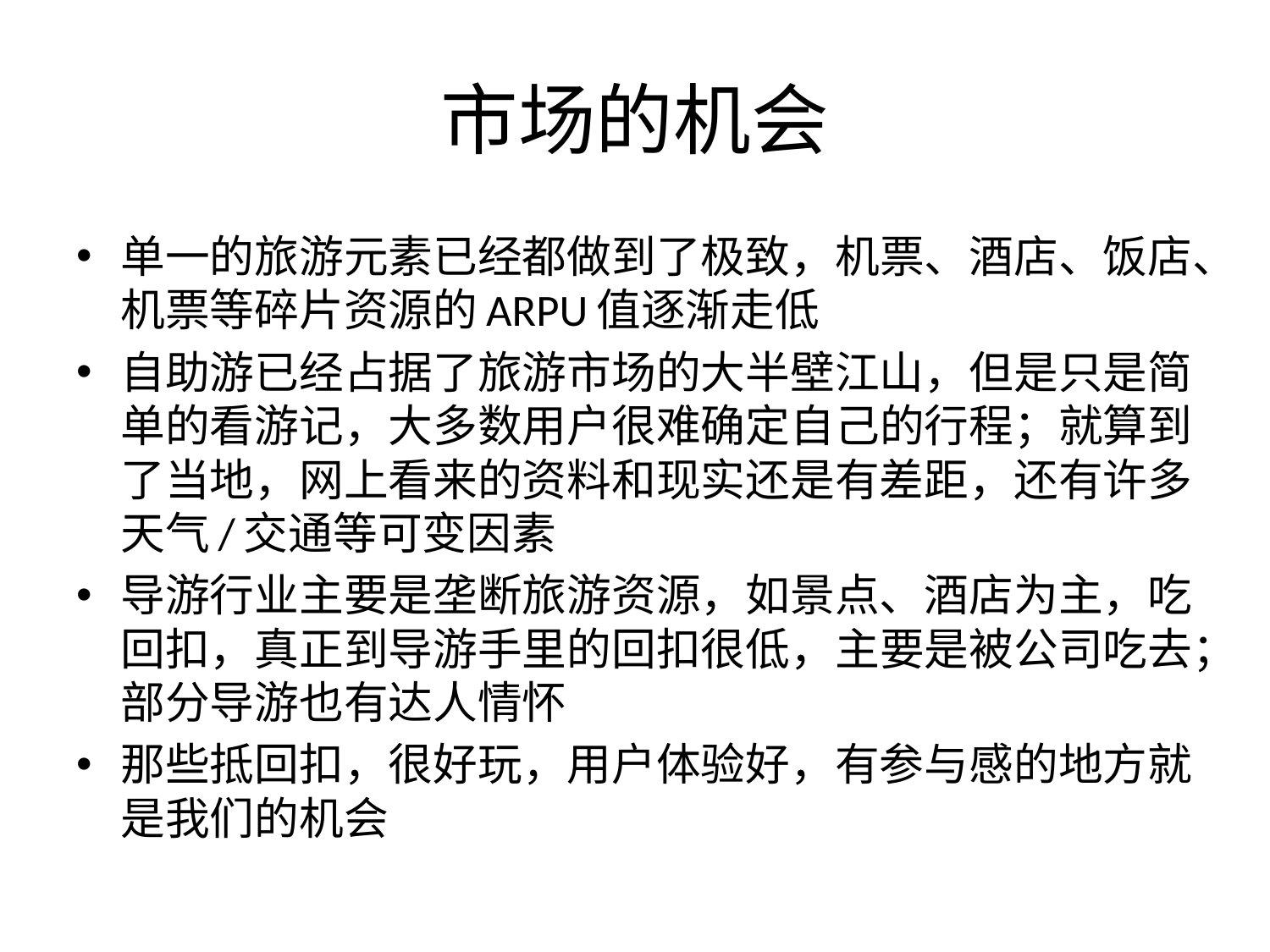

# 市场的机会
单一的旅游元素已经都做到了极致，机票、酒店、饭店、机票等碎片资源的ARPU值逐渐走低
自助游已经占据了旅游市场的大半壁江山，但是只是简单的看游记，大多数用户很难确定自己的行程；就算到了当地，网上看来的资料和现实还是有差距，还有许多天气/交通等可变因素
导游行业主要是垄断旅游资源，如景点、酒店为主，吃回扣，真正到导游手里的回扣很低，主要是被公司吃去；部分导游也有达人情怀
那些抵回扣，很好玩，用户体验好，有参与感的地方就是我们的机会